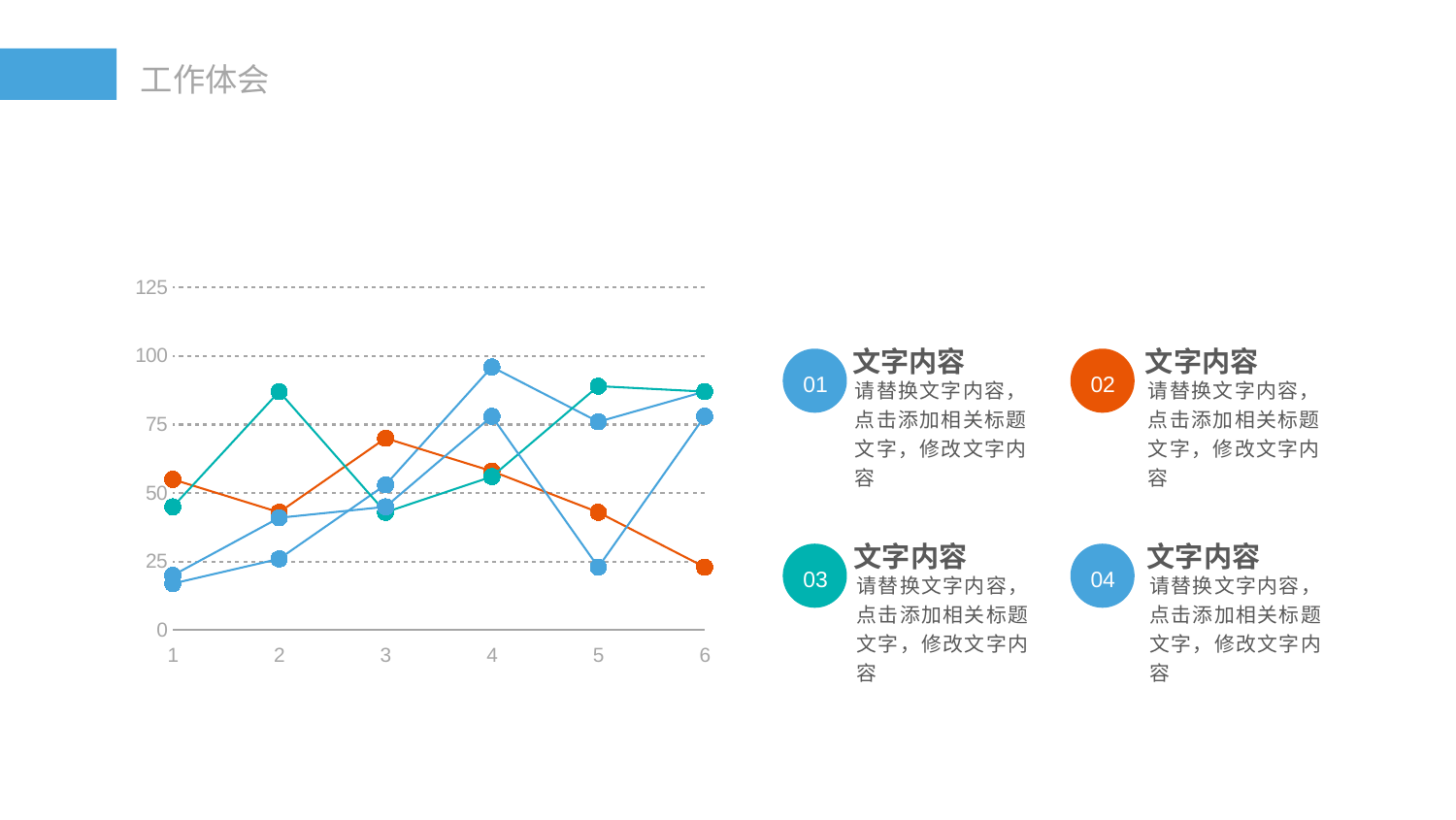

### Chart:

| Category |  |  |  |  |
|---|---|---|---|---|
文字内容

01
请替换文字内容，点击添加相关标题文字，修改文字内容
文字内容

02
请替换文字内容，点击添加相关标题文字，修改文字内容
文字内容

03
请替换文字内容，点击添加相关标题文字，修改文字内容
文字内容

04
请替换文字内容，点击添加相关标题文字，修改文字内容